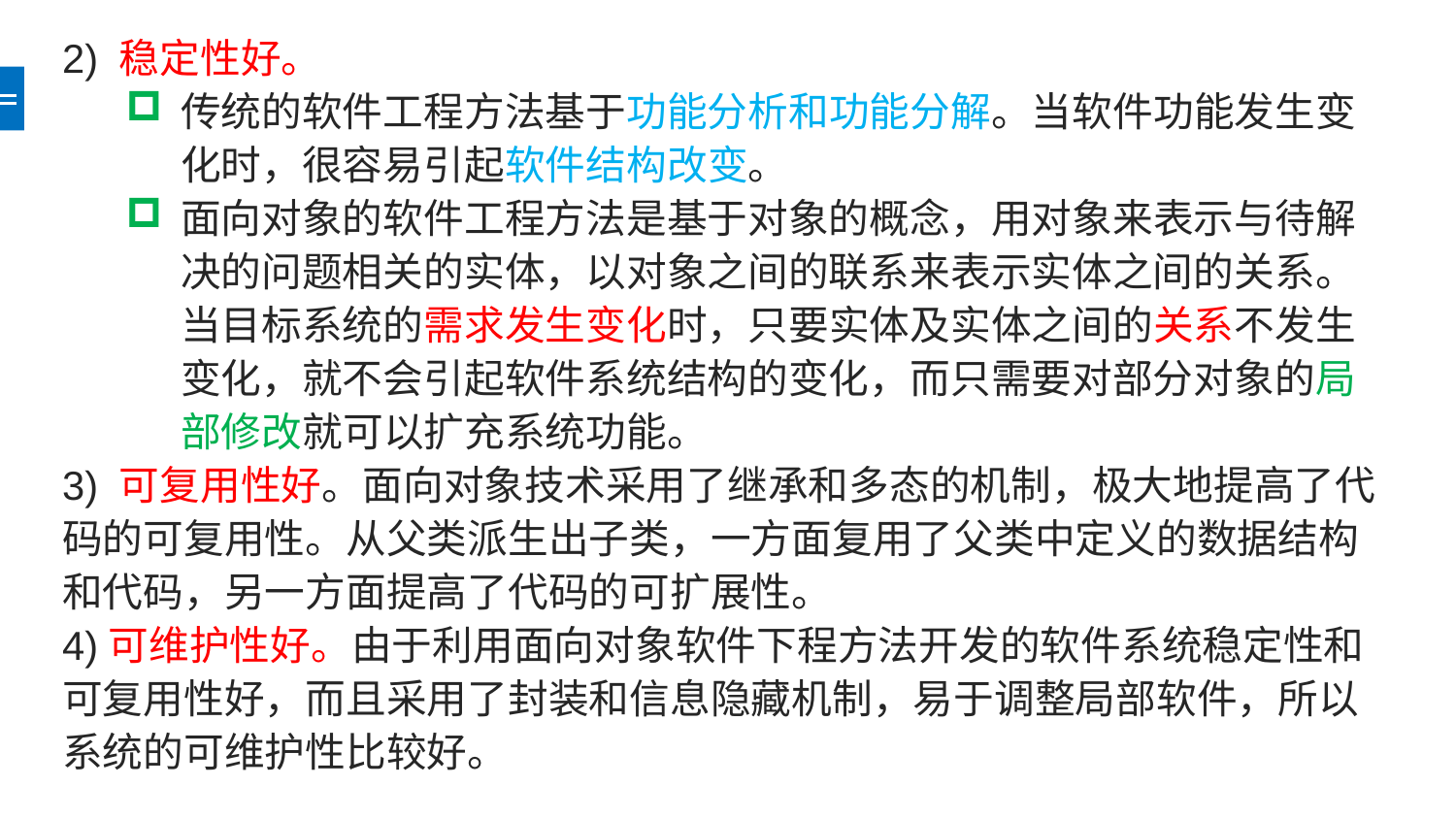

2) 稳定性好。
传统的软件工程方法基于功能分析和功能分解。当软件功能发生变化时，很容易引起软件结构改变。
面向对象的软件工程方法是基于对象的概念，用对象来表示与待解决的问题相关的实体，以对象之间的联系来表示实体之间的关系。当目标系统的需求发生变化时，只要实体及实体之间的关系不发生变化，就不会引起软件系统结构的变化，而只需要对部分对象的局部修改就可以扩充系统功能。
3) 可复用性好。面向对象技术采用了继承和多态的机制，极大地提高了代码的可复用性。从父类派生出子类，一方面复用了父类中定义的数据结构和代码，另一方面提高了代码的可扩展性。
4)可维护性好。由于利用面向对象软件下程方法开发的软件系统稳定性和可复用性好，而且采用了封装和信息隐藏机制，易于调整局部软件，所以系统的可维护性比较好。